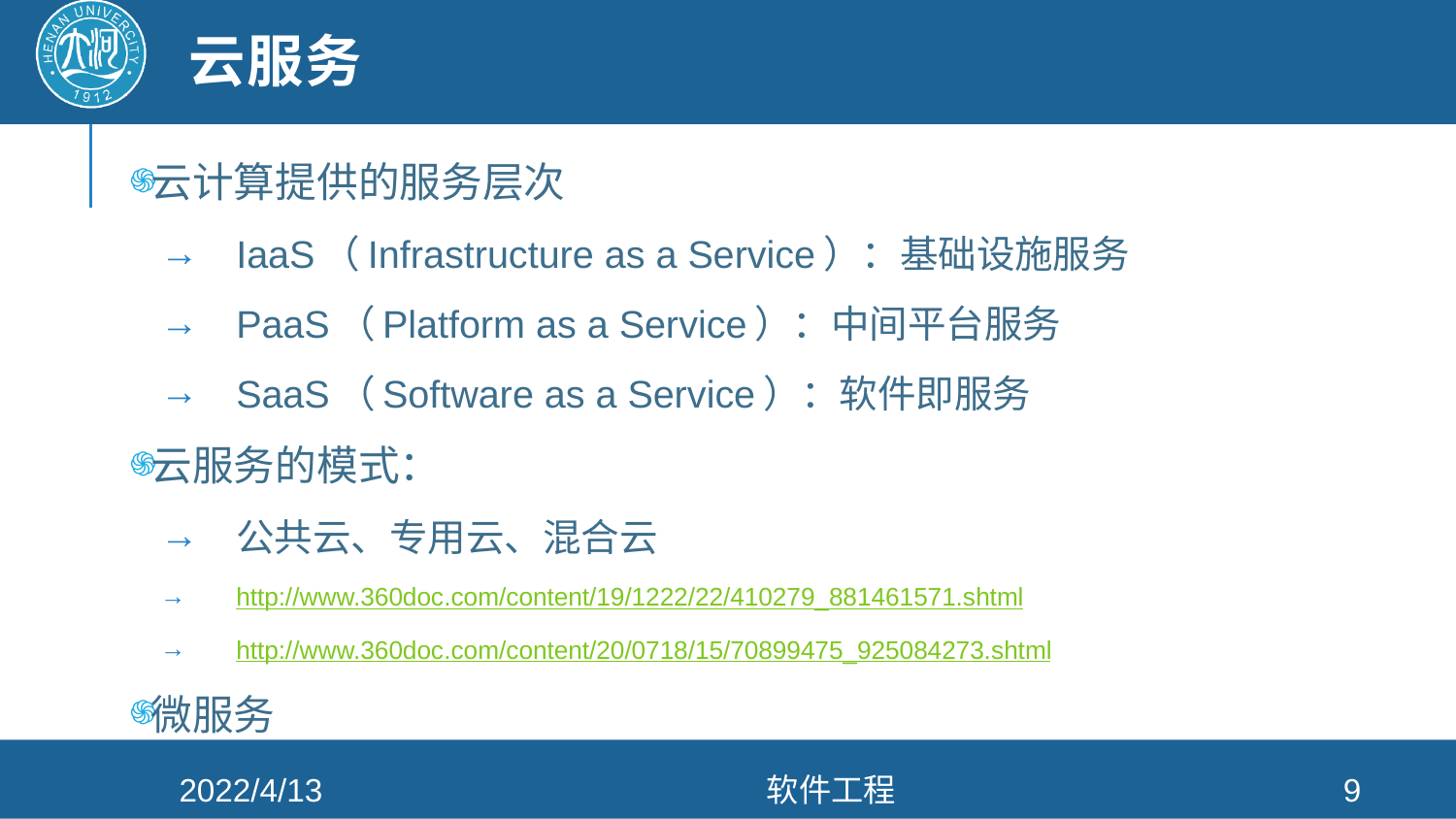

# 云服务
云计算提供的服务层次
IaaS（Infrastructure as a Service）：基础设施服务
PaaS（Platform as a Service）：中间平台服务
SaaS（Software as a Service）：软件即服务
云服务的模式：
公共云、专用云、混合云
http://www.360doc.com/content/19/1222/22/410279_881461571.shtml
http://www.360doc.com/content/20/0718/15/70899475_925084273.shtml
微服务
2022/4/13
软件工程
9